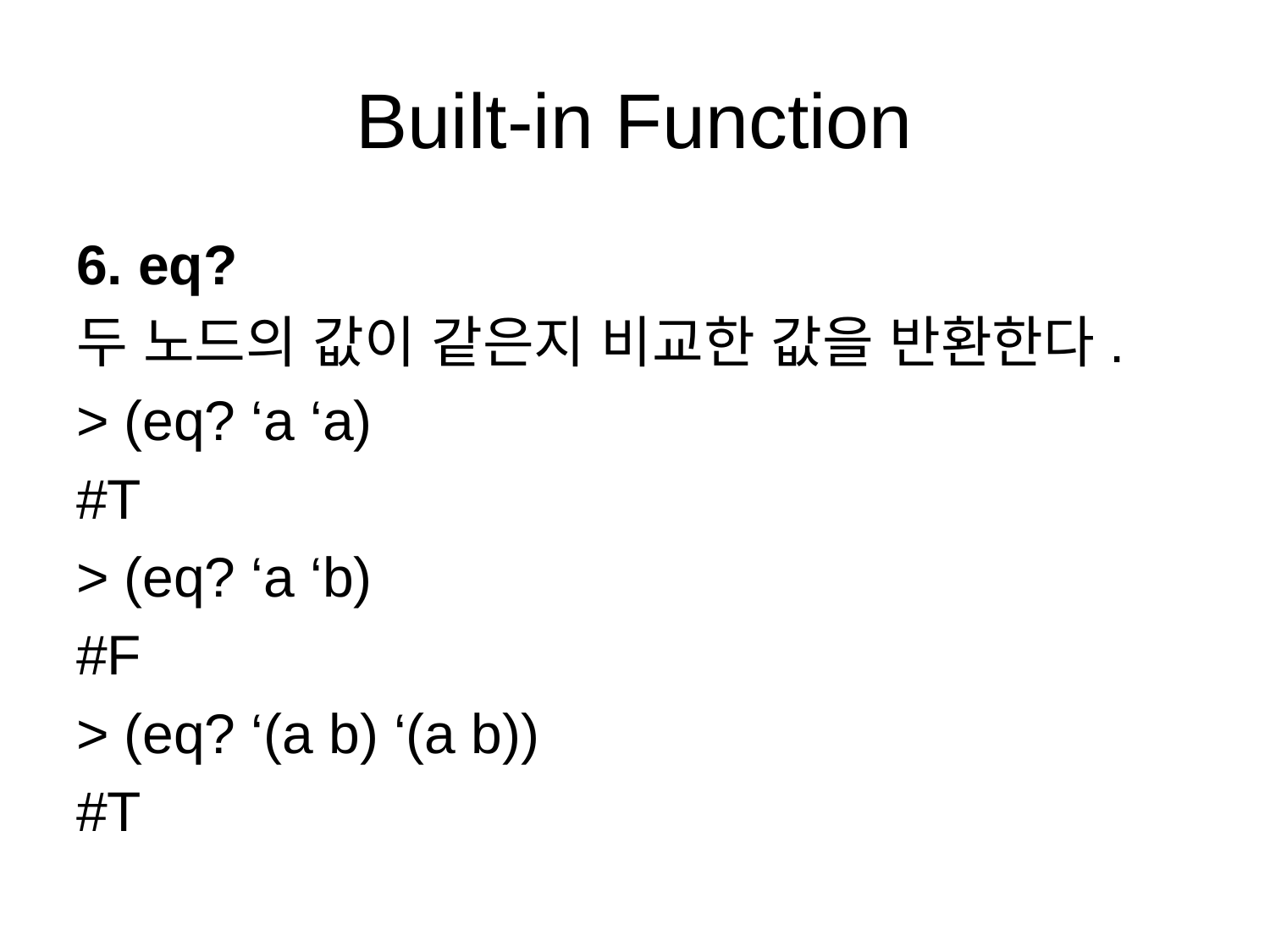

# Built-in Function
6. eq?
두 노드의 값이 같은지 비교한 값을 반환한다.
> (eq? ‘a ‘a)
#T
> (eq? ‘a ‘b)
#F
> (eq? ‘(a b) ‘(a b))
#T